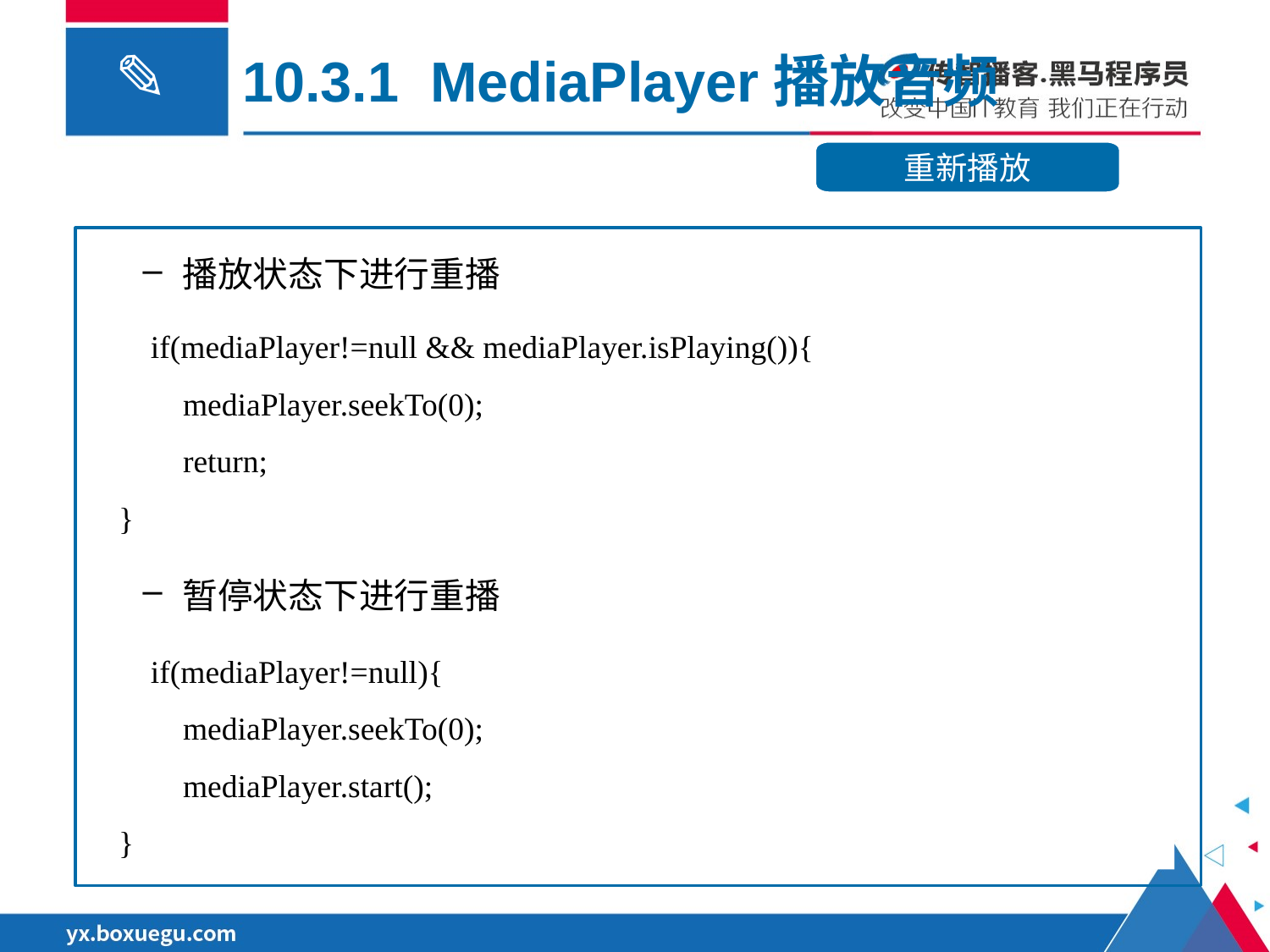

10.3.1  MediaPlayer播放音频

重新播放
播放状态下进行重播

    if(mediaPlayer!=null && mediaPlayer.isPlaying()){
        mediaPlayer.seekTo(0);
        return;
}
暂停状态下进行重播
    if(mediaPlayer!=null){
        mediaPlayer.seekTo(0);
        mediaPlayer.start();
}